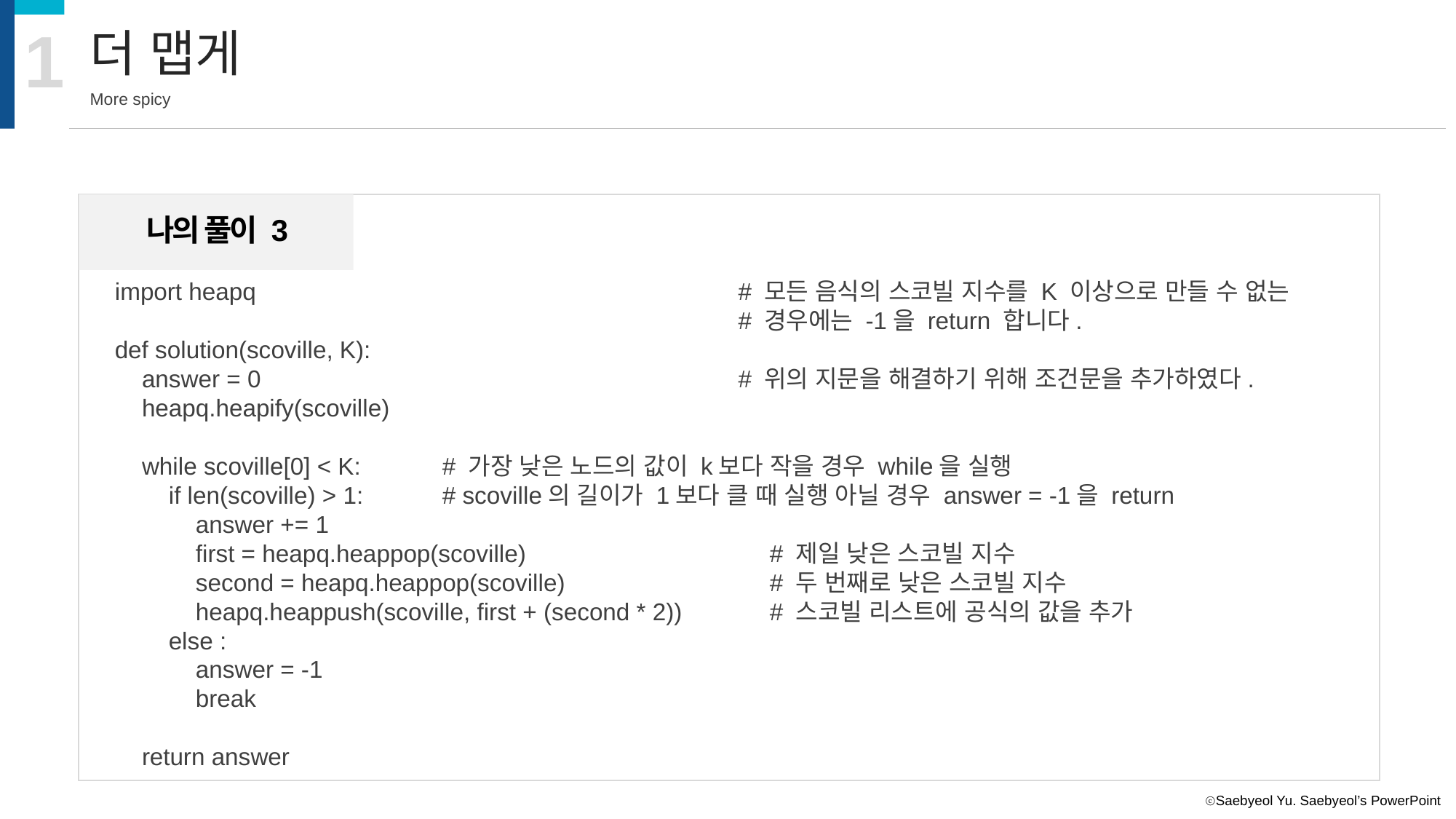

1
더 맵게
More spicy

나의 풀이 3
import heapq

def solution(scoville, K):
    answer = 0
    heapq.heapify(scoville)

    while scoville[0] < K:	# 가장 낮은 노드의 값이 k보다 작을 경우 while을 실행
        if len(scoville) > 1:	# scoville의 길이가 1보다 클 때 실행 아닐 경우 answer = -1을 return
            answer += 1
            first = heapq.heappop(scoville)			# 제일 낮은 스코빌 지수
            second = heapq.heappop(scoville)		# 두 번째로 낮은 스코빌 지수
            heapq.heappush(scoville, first + (second * 2))	# 스코빌 리스트에 공식의 값을 추가
        else :
            answer = -1
            break

    return answer
# 모든 음식의 스코빌 지수를 K 이상으로 만들 수 없는
# 경우에는 -1을 return 합니다.

# 위의 지문을 해결하기 위해 조건문을 추가하였다.